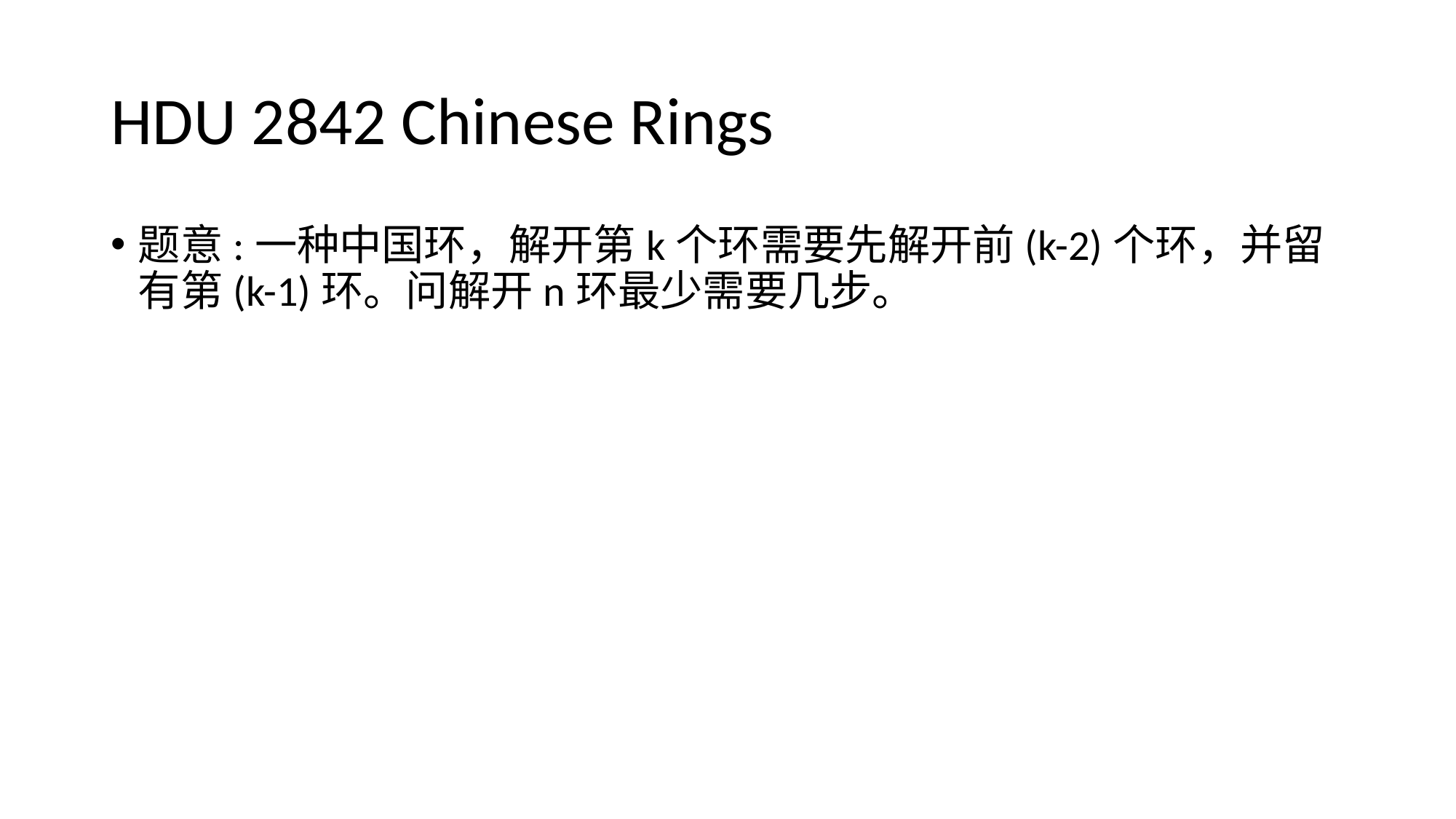

# HDU 2842 Chinese Rings
题意:一种中国环，解开第k个环需要先解开前(k-2)个环，并留有第(k-1)环。问解开n环最少需要几步。